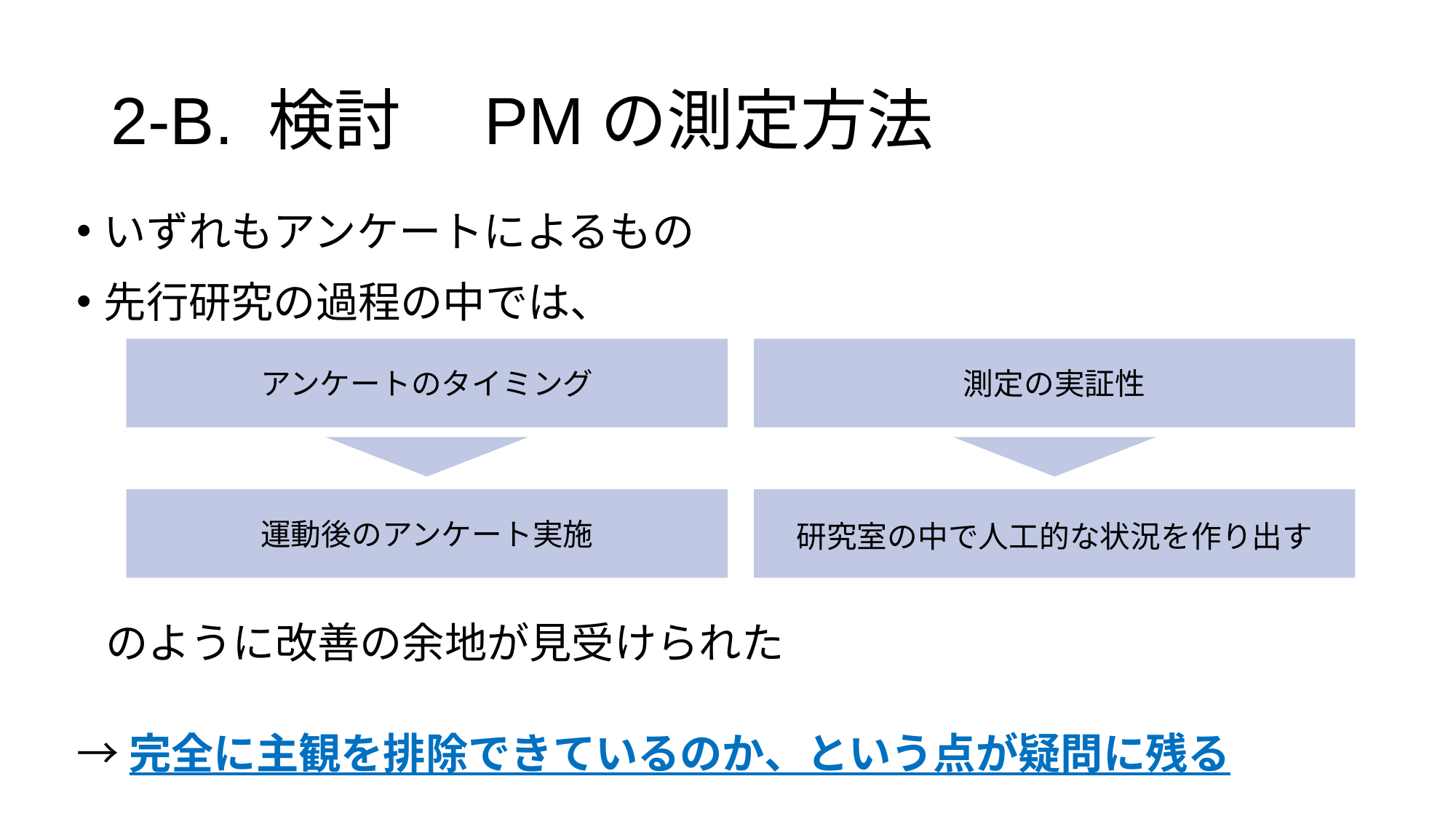

# 2-B. 検討　PMの測定方法
いずれもアンケートによるもの
先行研究の過程の中では、

  のように改善の余地が見受けられた

→完全に主観を排除できているのか、という点が疑問に残る
アンケートのタイミング

運動後のアンケート実施
測定の実証性

研究室の中で人工的な状況を作り出す